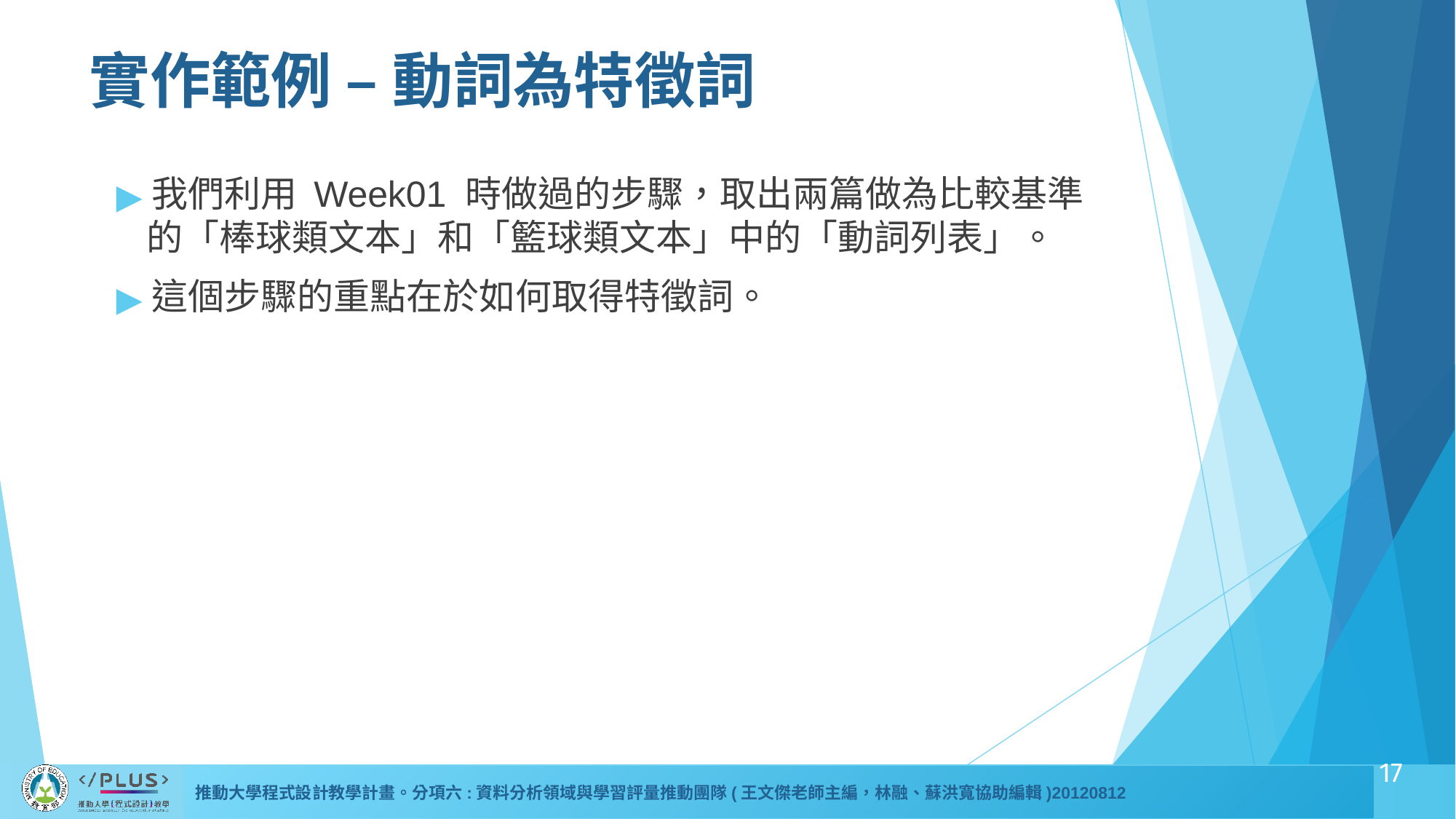

# 實作範例 – 動詞為特徵詞
我們利用 Week01 時做過的步驟，取出兩篇做為比較基準的「棒球類文本」和「籃球類文本」中的「動詞列表」。
這個步驟的重點在於如何取得特徵詞。
17